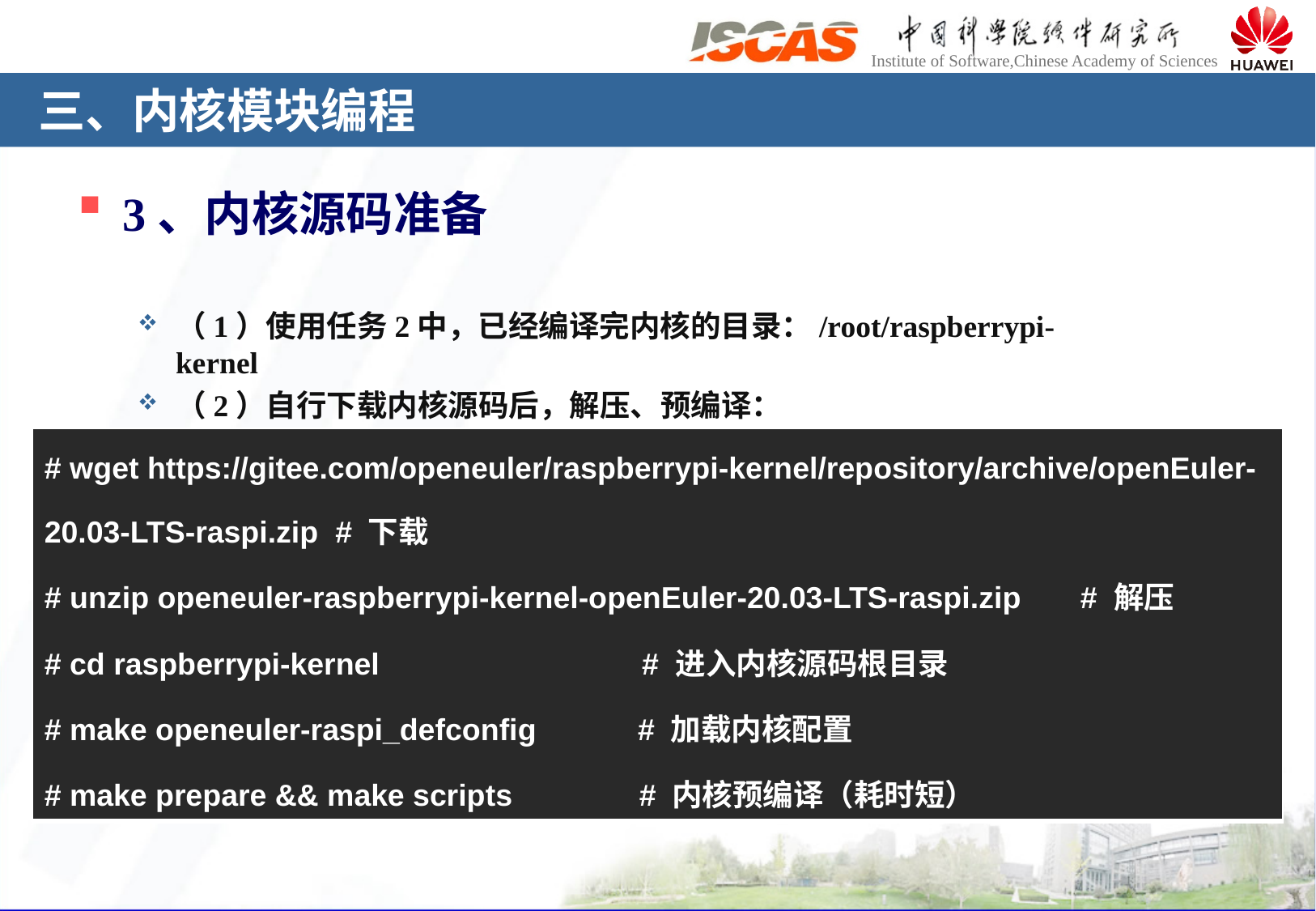

# 三、内核模块编程
3、内核源码准备

（1）使用任务2中，已经编译完内核的目录：/root/raspberrypi-kernel
（2）自行下载内核源码后，解压、预编译：

| # wget https://gitee.com/openeuler/raspberrypi-kernel/repository/archive/openEuler-20.03-LTS-raspi.zip # 下载 # unzip openeuler-raspberrypi-kernel-openEuler-20.03-LTS-raspi.zip # 解压 # cd raspberrypi-kernel # 进入内核源码根目录 # make openeuler-raspi\_defconfig # 加载内核配置 # make prepare && make scripts # 内核预编译（耗时短） |
| --- |